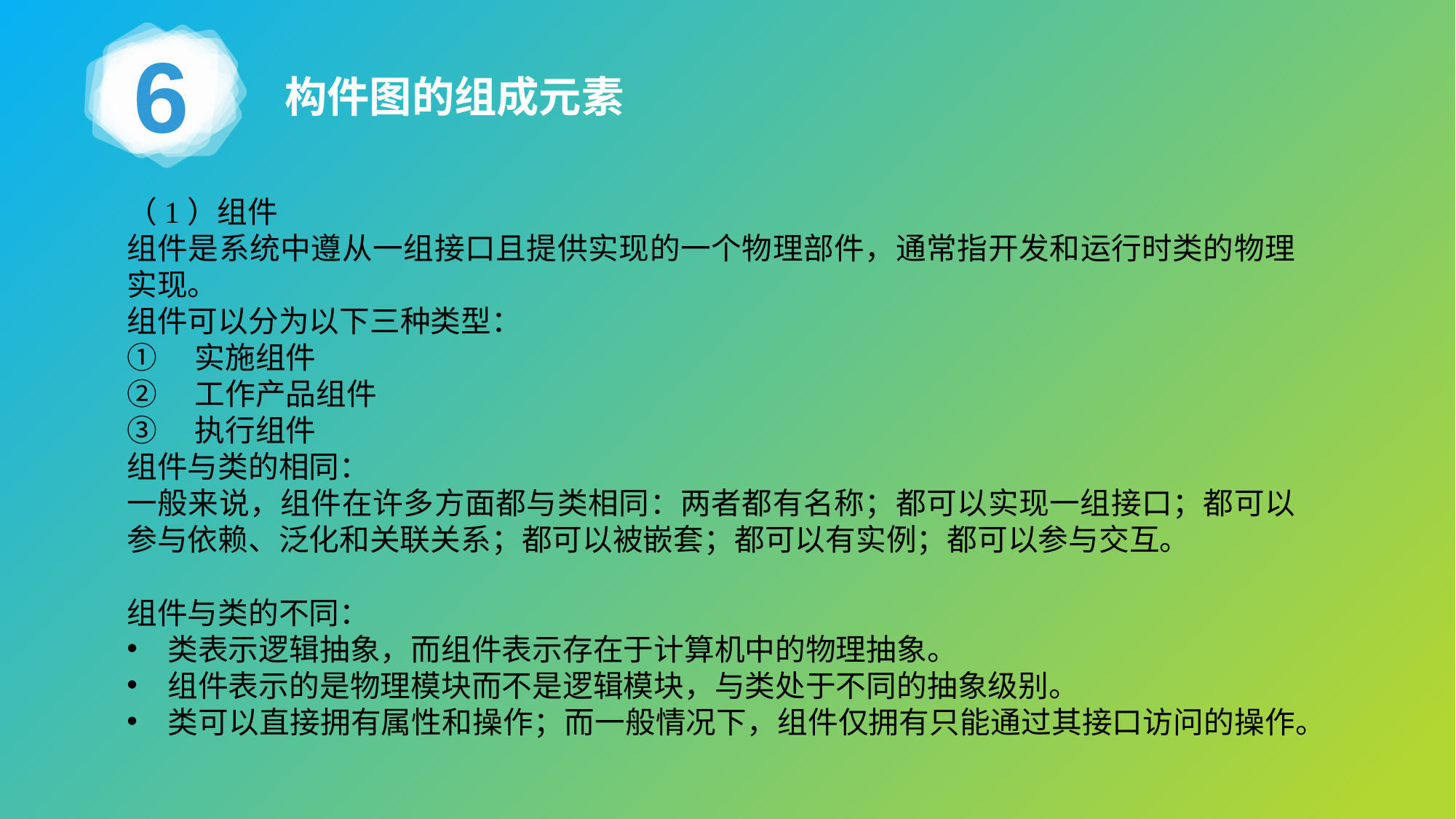

6

构件图的组成元素
（1）组件
组件是系统中遵从一组接口且提供实现的一个物理部件，通常指开发和运行时类的物理实现。
组件可以分为以下三种类型：
①　实施组件
②　工作产品组件
③　执行组件
组件与类的相同：
一般来说，组件在许多方面都与类相同：两者都有名称；都可以实现一组接口；都可以 参与依赖、泛化和关联关系；都可以被嵌套；都可以有实例；都可以参与交互。

组件与类的不同：
类表示逻辑抽象，而组件表示存在于计算机中的物理抽象。
组件表示的是物理模块而不是逻辑模块，与类处于不同的抽象级别。
类可以直接拥有属性和操作；而一般情况下，组件仅拥有只能通过其接口访问的操作。